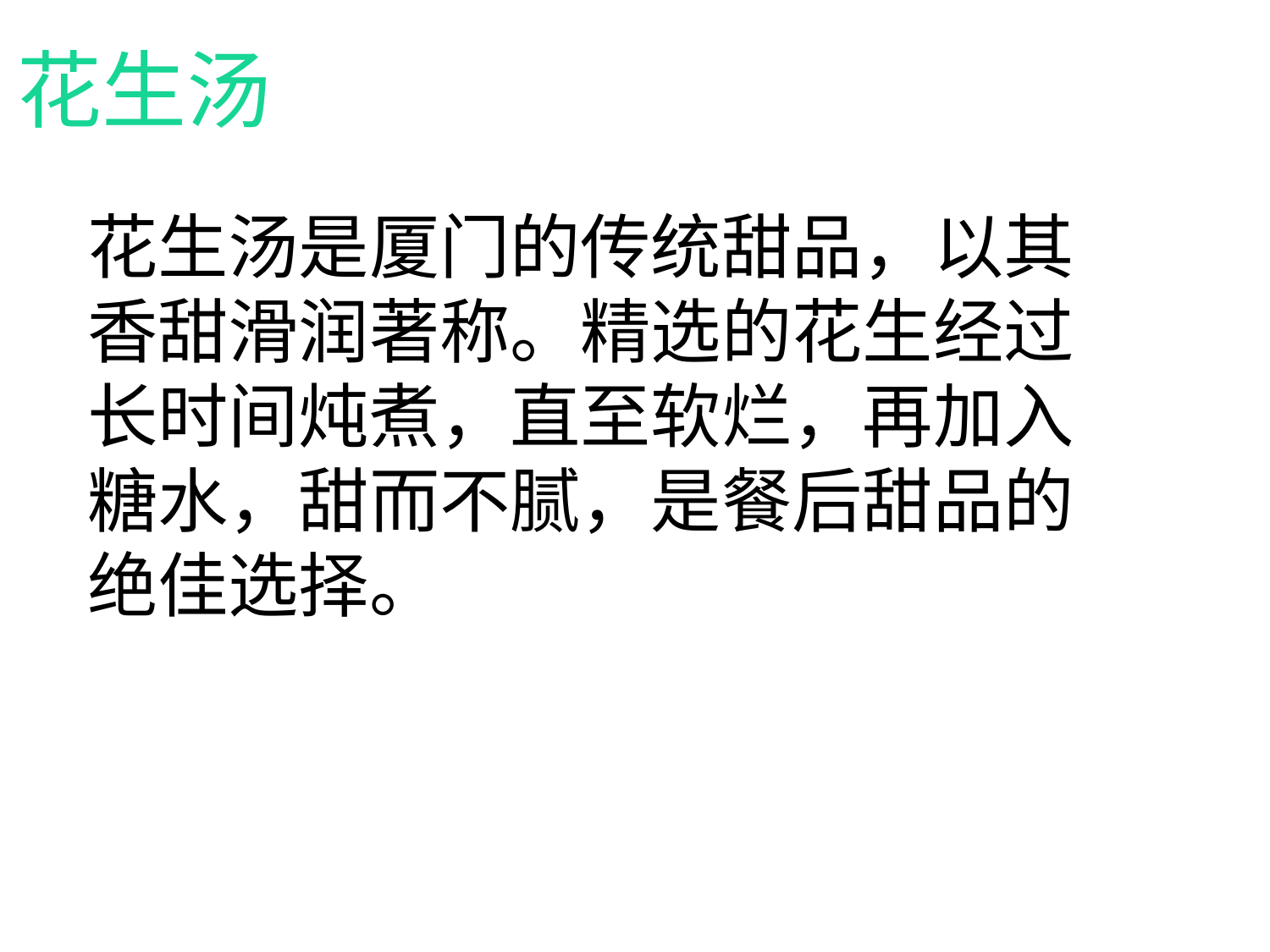

花生汤
花生汤是厦门的传统甜品，以其香甜滑润著称。精选的花生经过长时间炖煮，直至软烂，再加入糖水，甜而不腻，是餐后甜品的绝佳选择。